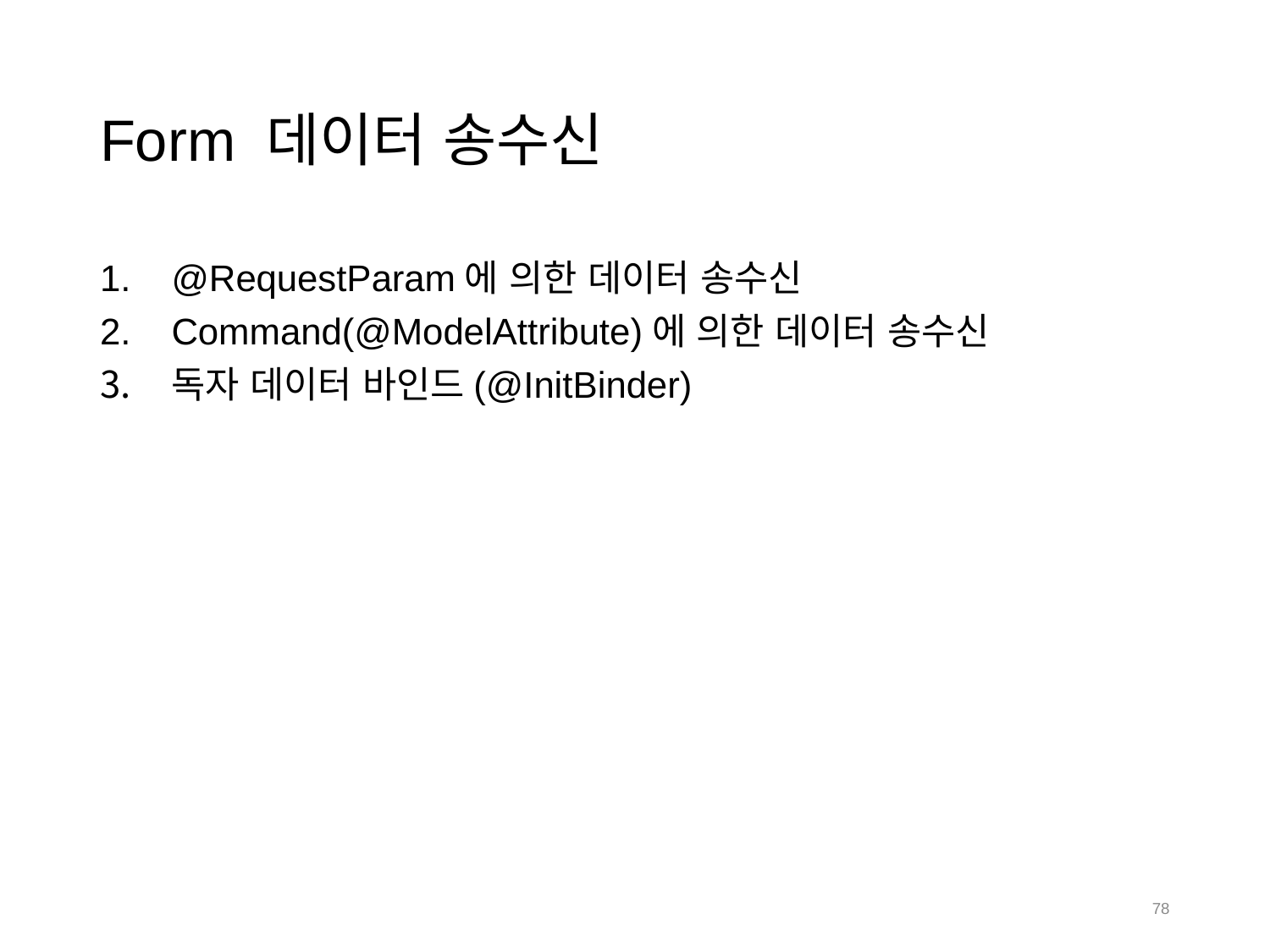

# Form 데이터 송수신
@RequestParam에 의한 데이터 송수신
Command(@ModelAttribute)에 의한 데이터 송수신
독자 데이터 바인드(@InitBinder)
78